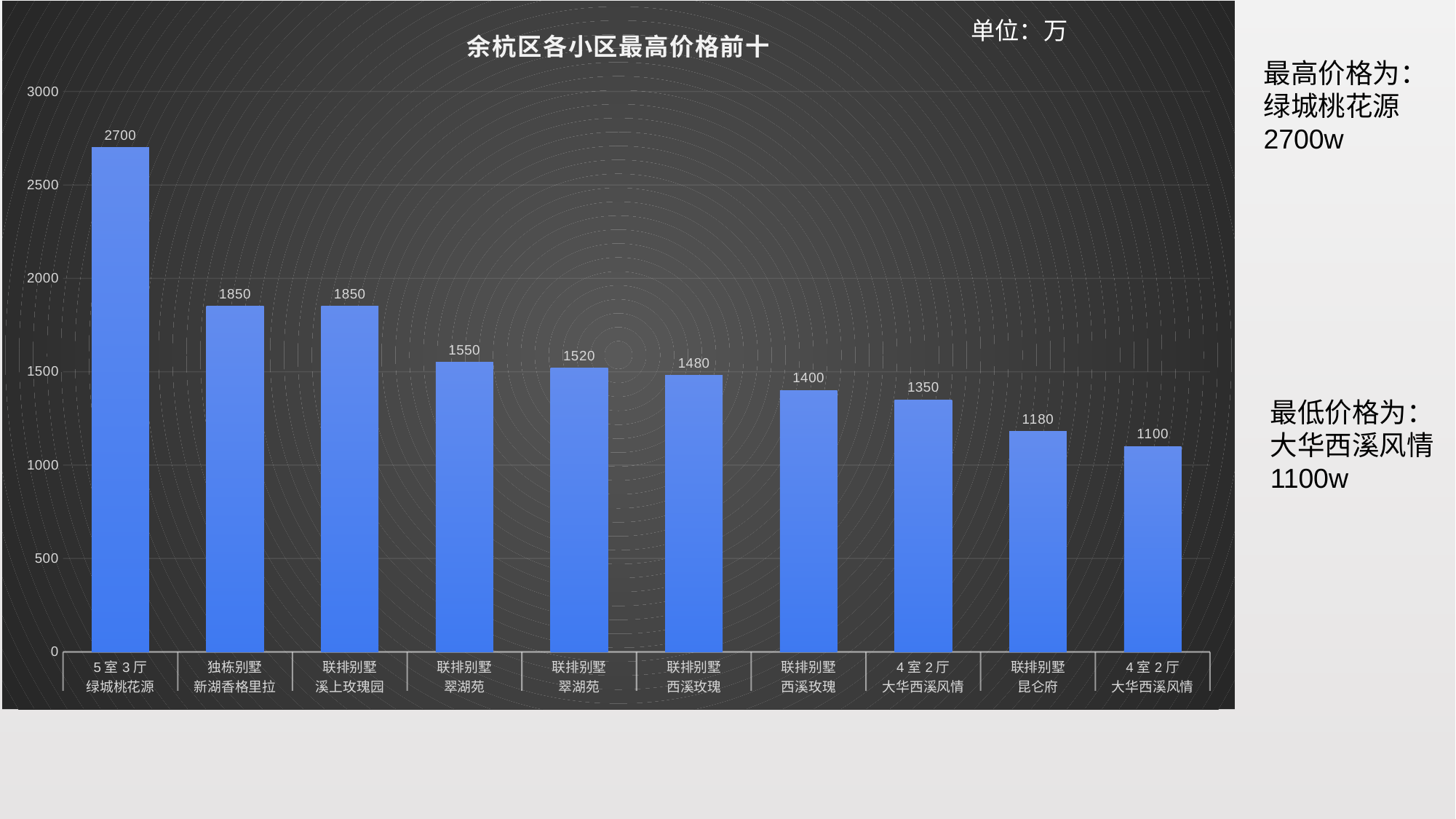

### Chart: 余杭区各小区最高价格前十

| Category |  |
|---|---|
| 5室3厅 | 2700.0 |
| 独栋别墅 | 1850.0 |
| 联排别墅 | 1850.0 |
| 联排别墅 | 1550.0 |
| 联排别墅 | 1520.0 |
| 联排别墅 | 1480.0 |
| 联排别墅 | 1400.0 |
| 4室2厅 | 1350.0 |
| 联排别墅 | 1180.0 |
| 4室2厅 | 1100.0 |
单位：万
#
最高价格为：
绿城桃花源
2700w
最低价格为：
大华西溪风情
1100w